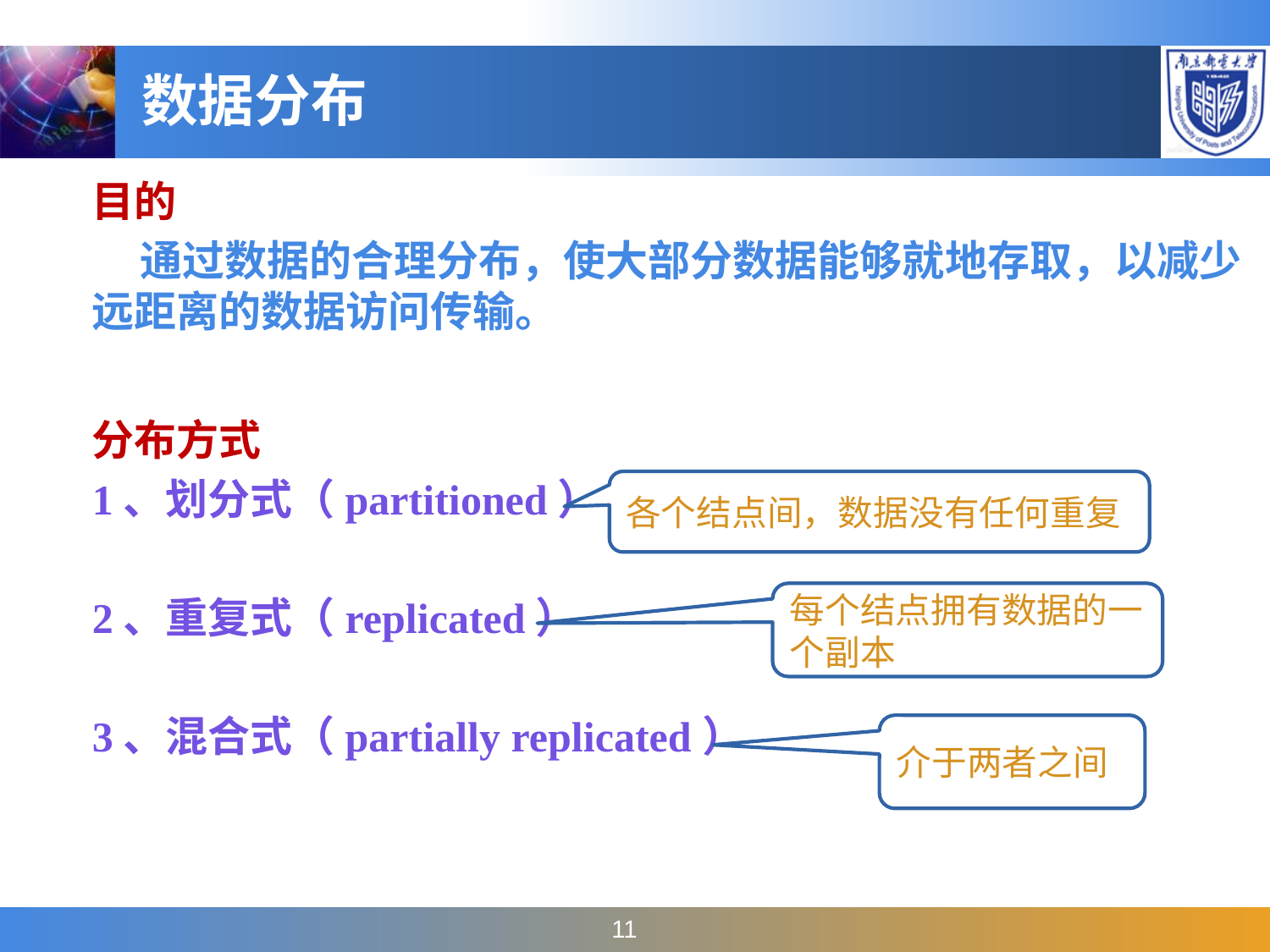

#
数据分布
目的
    通过数据的合理分布，使大部分数据能够就地存取，以减少远距离的数据访问传输。

分布方式
1、划分式（partitioned）

2、重复式（replicated）

3、混合式（partially replicated）

各个结点间，数据没有任何重复
每个结点拥有数据的一个副本
介于两者之间
11